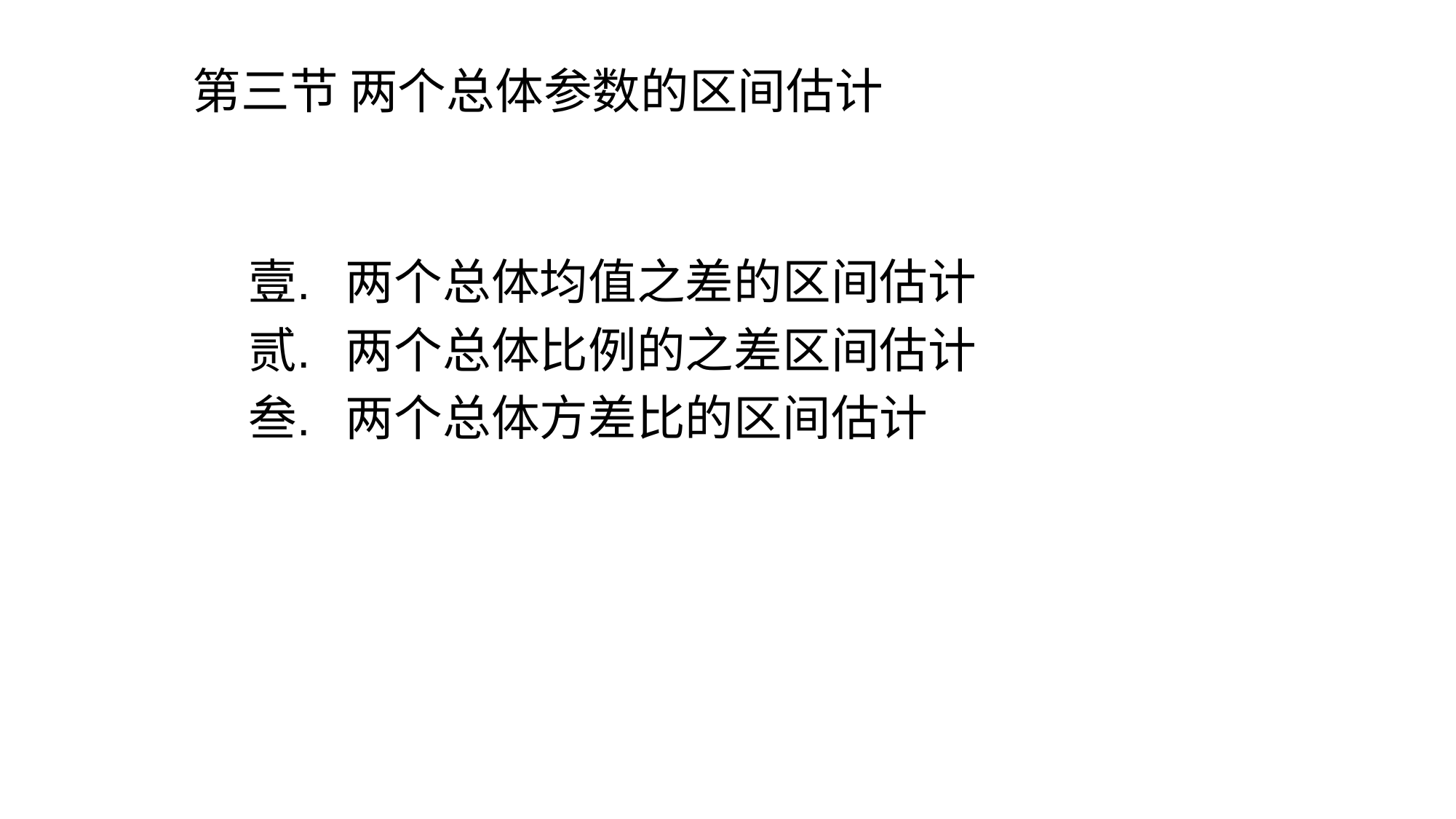

第三节 两个总体参数的区间估计
两个总体均值之差的区间估计
两个总体比例的之差区间估计
两个总体方差比的区间估计